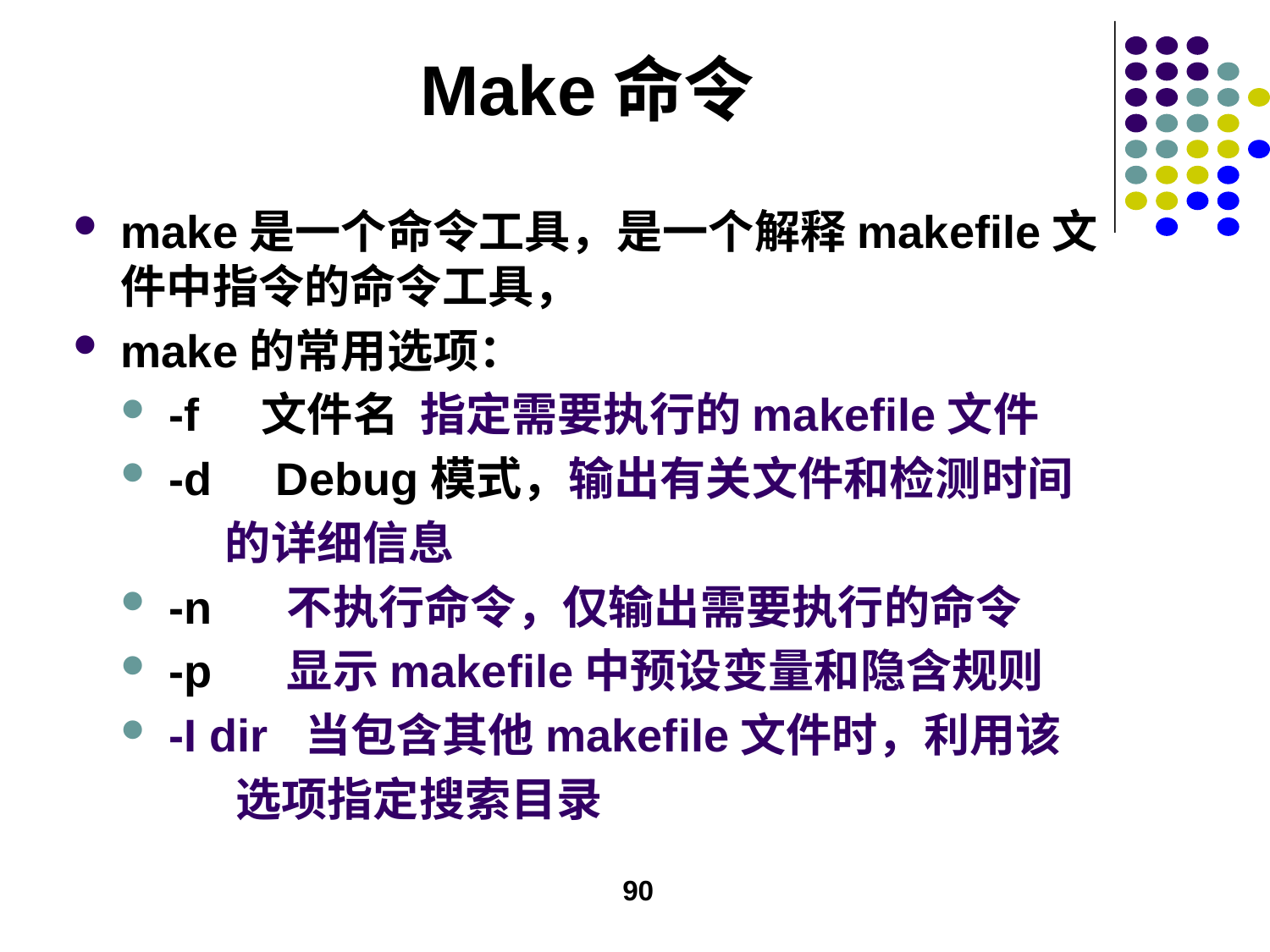

# Make命令
make是一个命令工具，是一个解释makefile文件中指令的命令工具，
make的常用选项：
-f    文件名  指定需要执行的makefile文件
-d     Debug模式，输出有关文件和检测时间
         的详细信息
-n     不执行命令，仅输出需要执行的命令
-p     显示makefile中预设变量和隐含规则
-I dir  当包含其他makefile文件时，利用该
          选项指定搜索目录
90